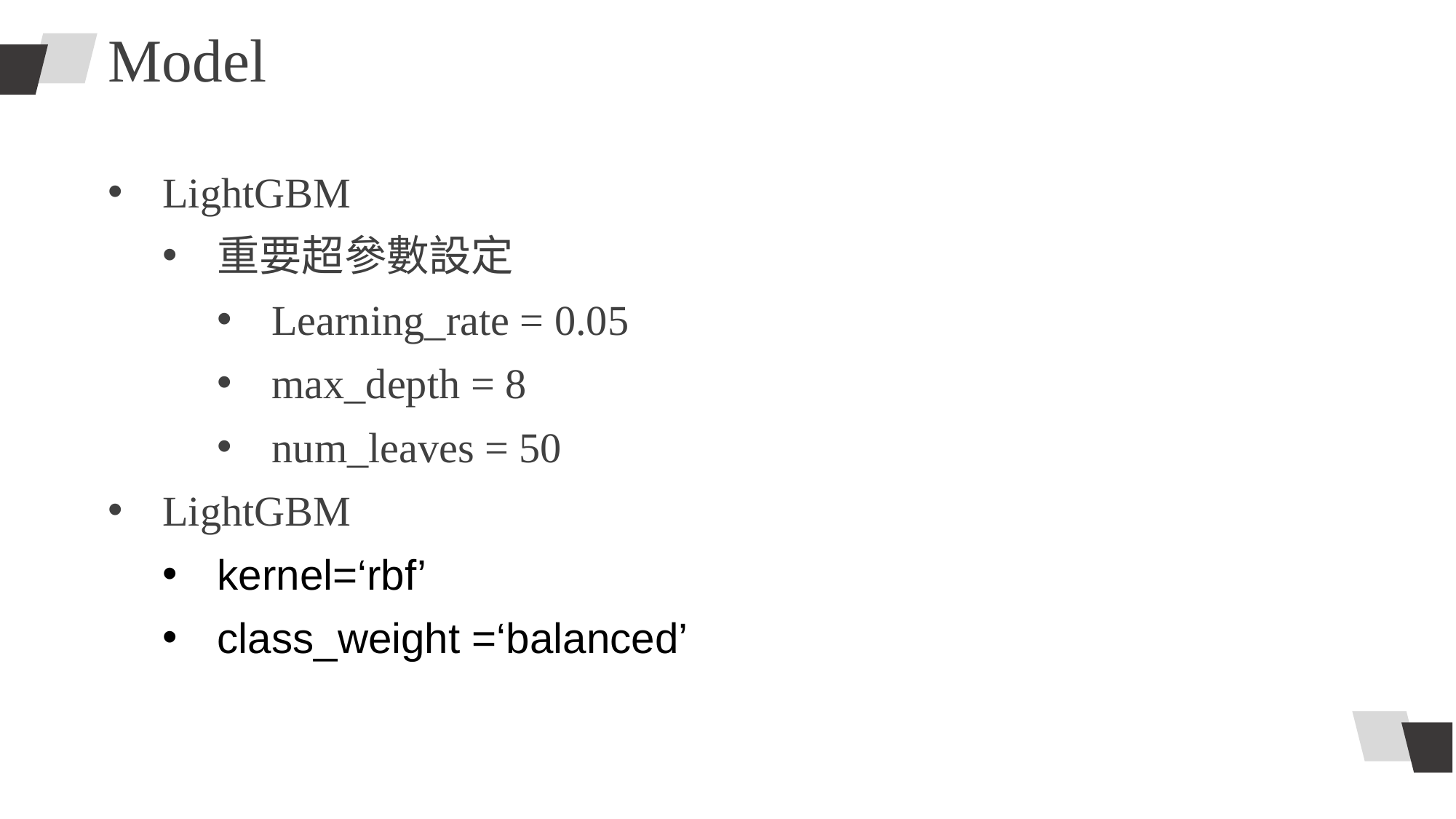

Model

LightGBM
重要超參數設定
Learning_rate = 0.05
max_depth = 8
num_leaves = 50
LightGBM
kernel=‘rbf’
class_weight =‘balanced’